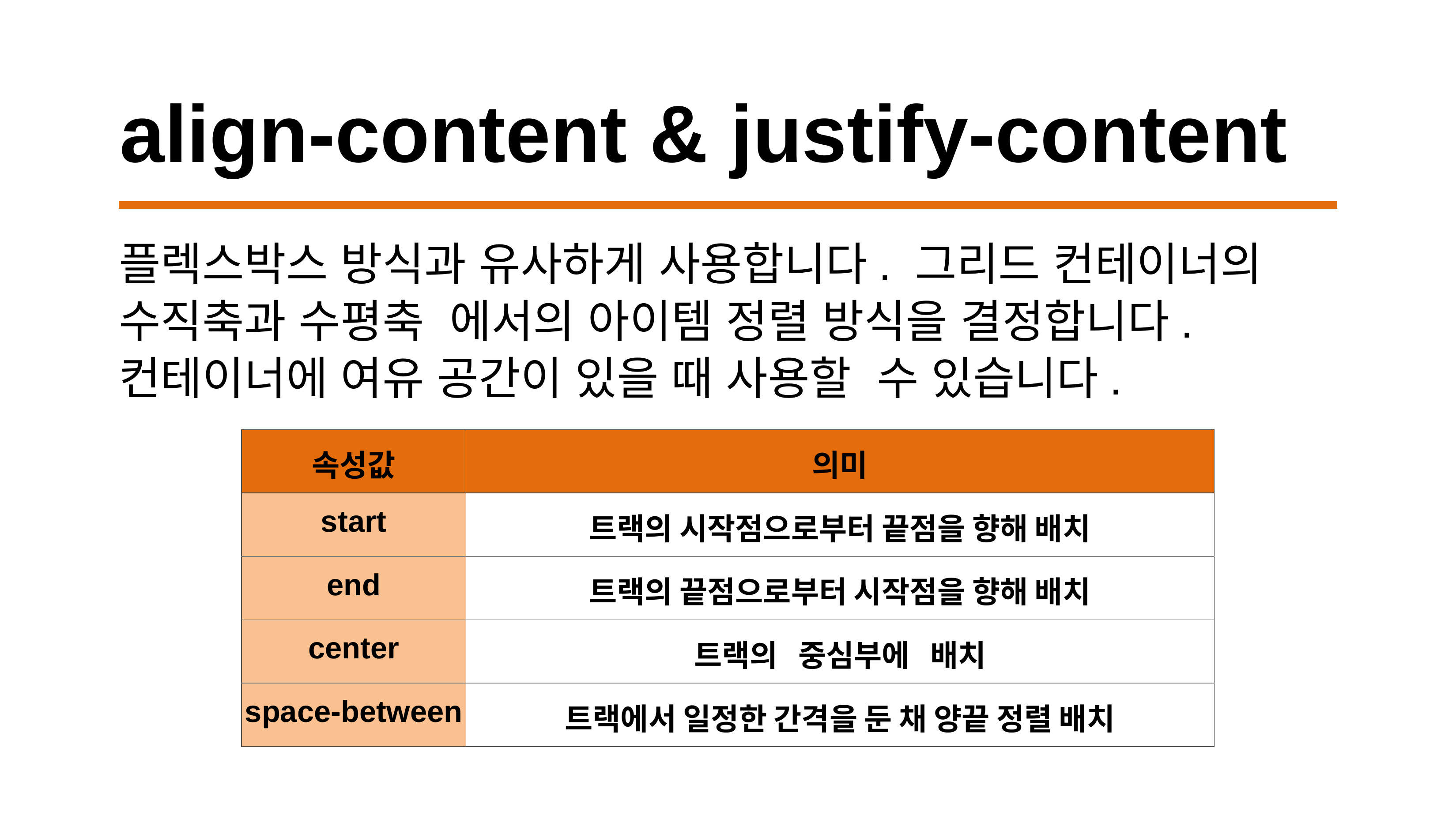

# align-content & justify-content

플렉스박스 방식과 유사하게 사용합니다. 그리드 컨테이너의 수직축과 수평축  에서의 아이템 정렬 방식을 결정합니다. 컨테이너에 여유 공간이 있을 때 사용할  수 있습니다.
| 속성값 | 의미 |
| --- | --- |
| start | 트랙의 시작점으로부터 끝점을 향해 배치 |
| end | 트랙의 끝점으로부터 시작점을 향해 배치 |
| center | 트랙의 중심부에 배치 |
| space-between | 트랙에서 일정한 간격을 둔 채 양끝 정렬 배치 |